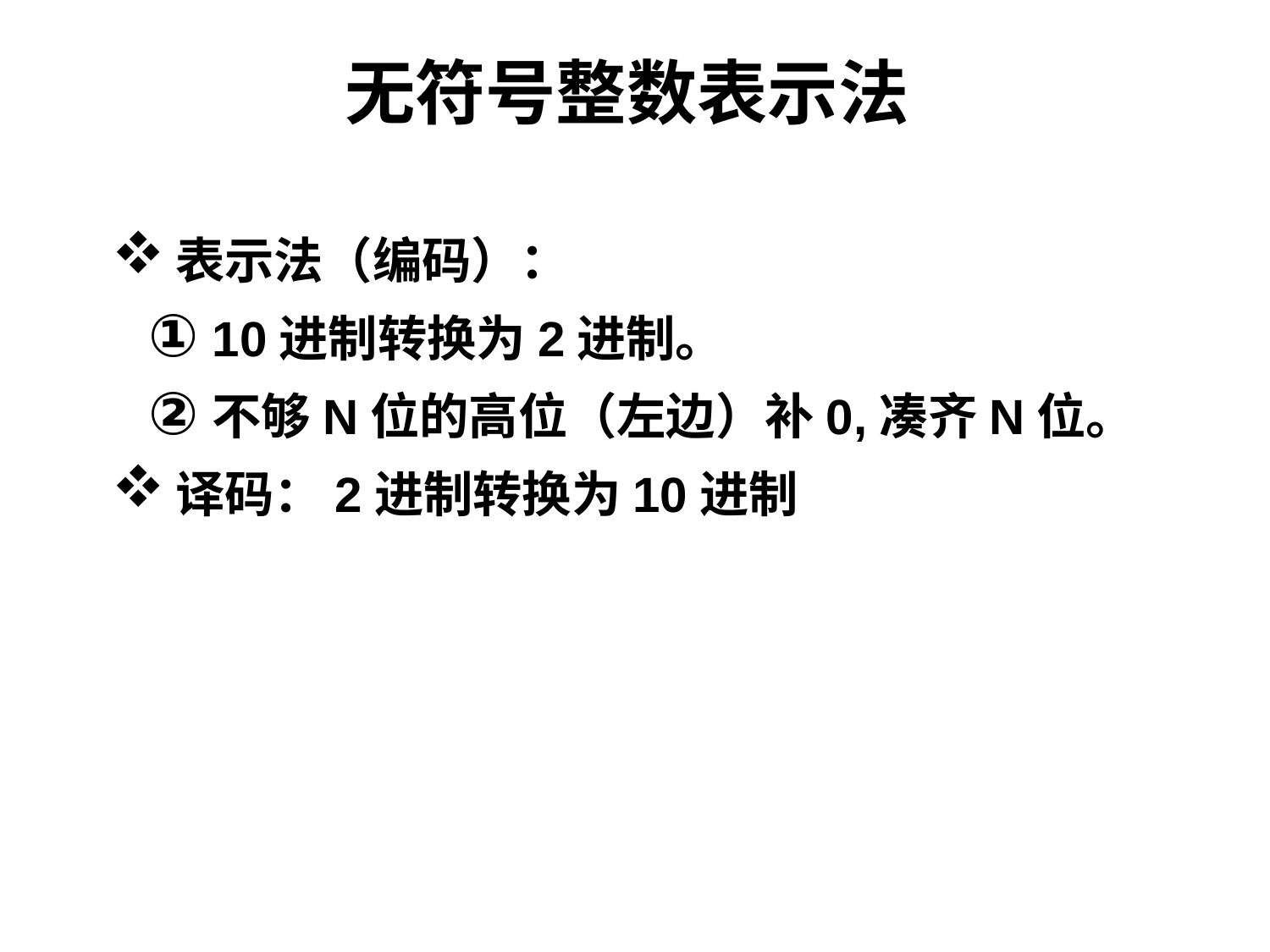

# 无符号整数表示法

表示法（编码）：
10进制转换为2进制。
不够N位的高位（左边）补0,凑齐N位。
译码：2进制转换为10进制